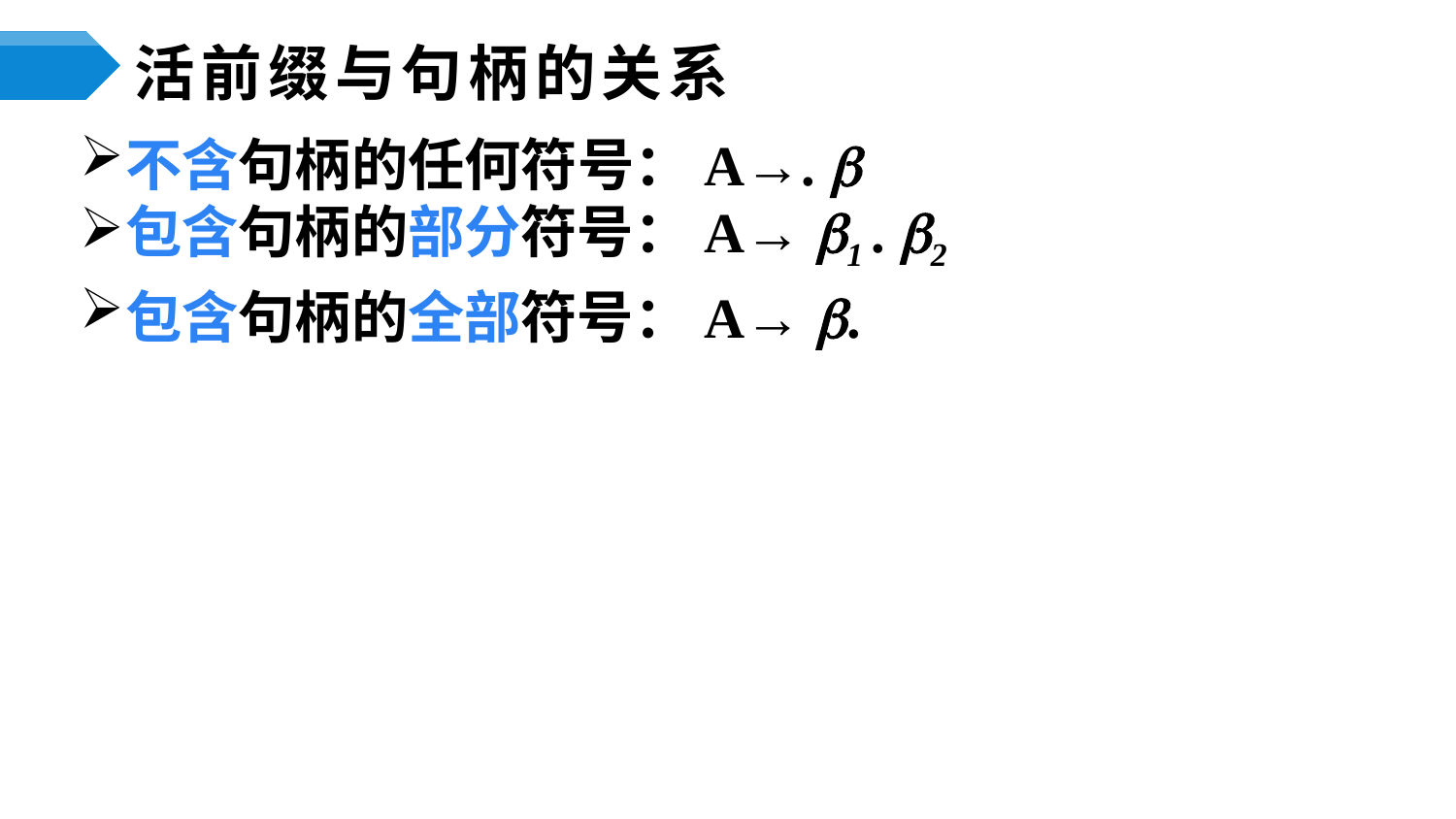

# 活前缀与句柄的关系
不含句柄的任何符号：A→. β
包含句柄的部分符号：A→ β1 . β2
包含句柄的全部符号：A→ β.